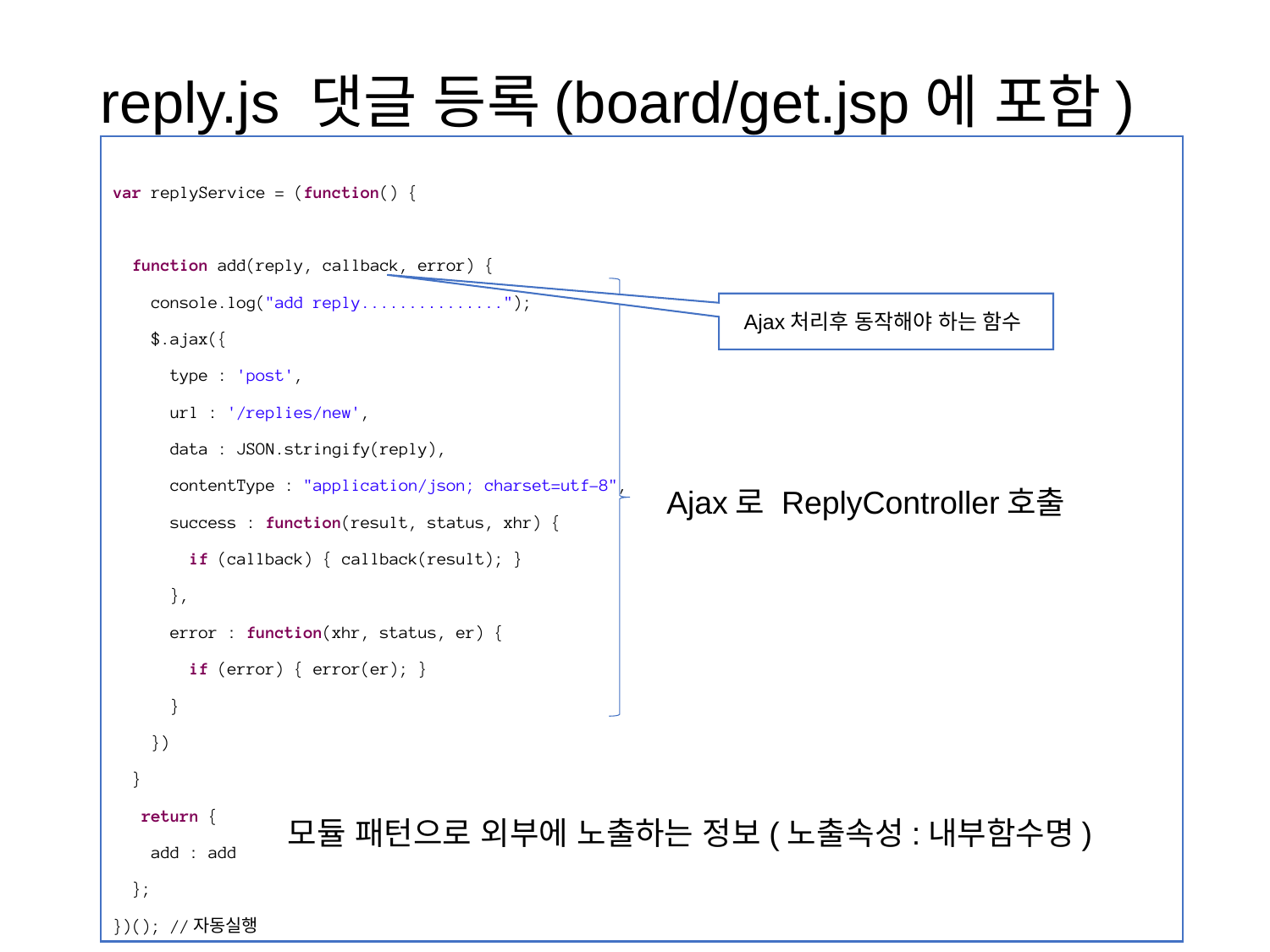

# reply.js 댓글 등록(board/get.jsp에 포함)

var replyService = (function() {

  function add(reply, callback, error) {
    console.log("add reply...............");
    $.ajax({
      type : 'post',
      url : '/replies/new',
      data : JSON.stringify(reply),
      contentType : "application/json; charset=utf-8",
      success : function(result, status, xhr) {
        if (callback) { callback(result); }
      },
      error : function(xhr, status, er) {
        if (error) { error(er); }
      }
    })
  }
   return {
    add : add
  };
})(); //자동실행

Ajax처리후 동작해야 하는 함수
Ajax로 ReplyController호출
모듈 패턴으로 외부에 노출하는 정보(노출속성:내부함수명)